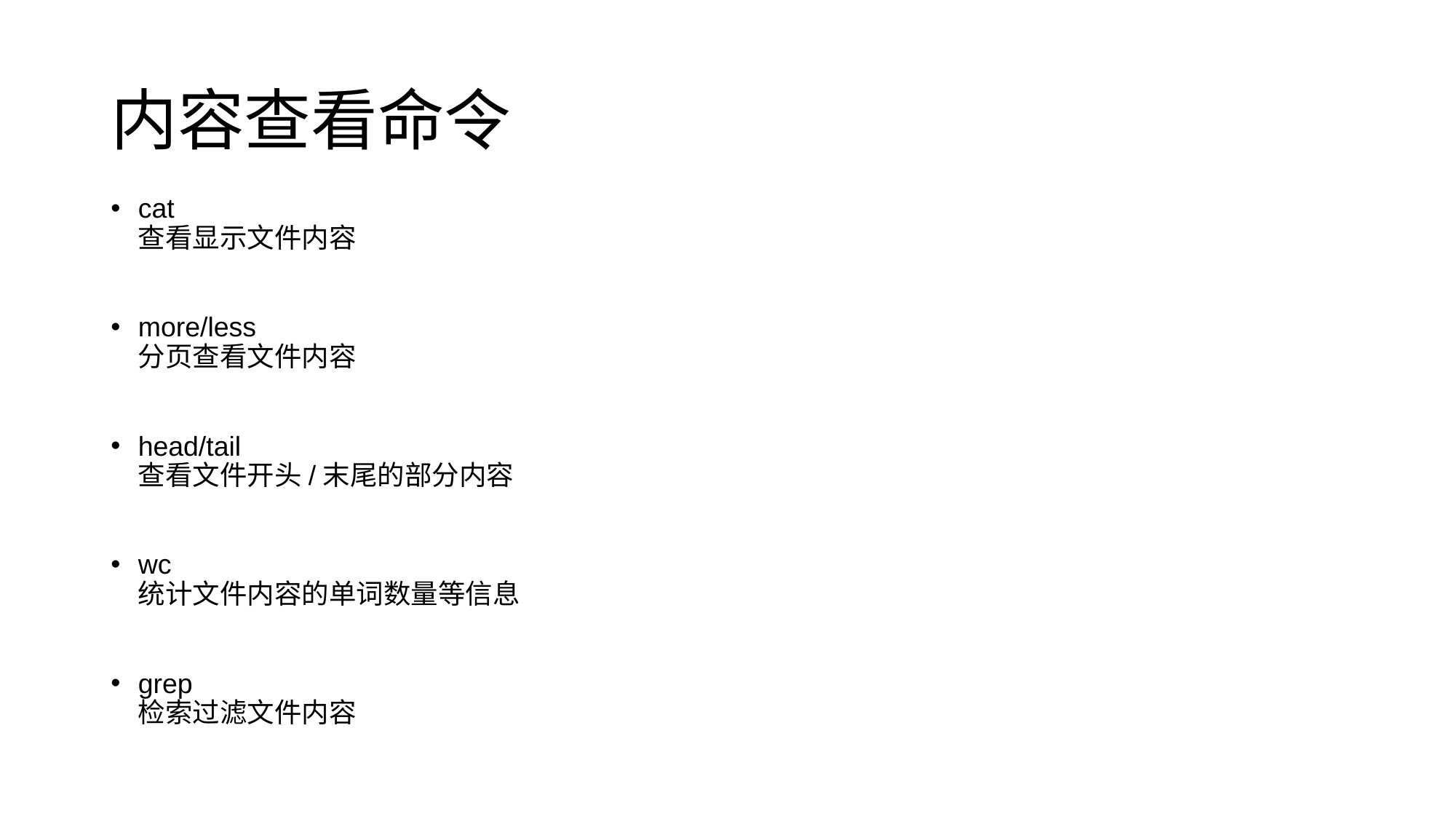

# 内容查看命令
cat
查看显示文件内容

more/less
分页查看文件内容

head/tail
查看文件开头/末尾的部分内容

wc
统计文件内容的单词数量等信息

grep
检索过滤文件内容